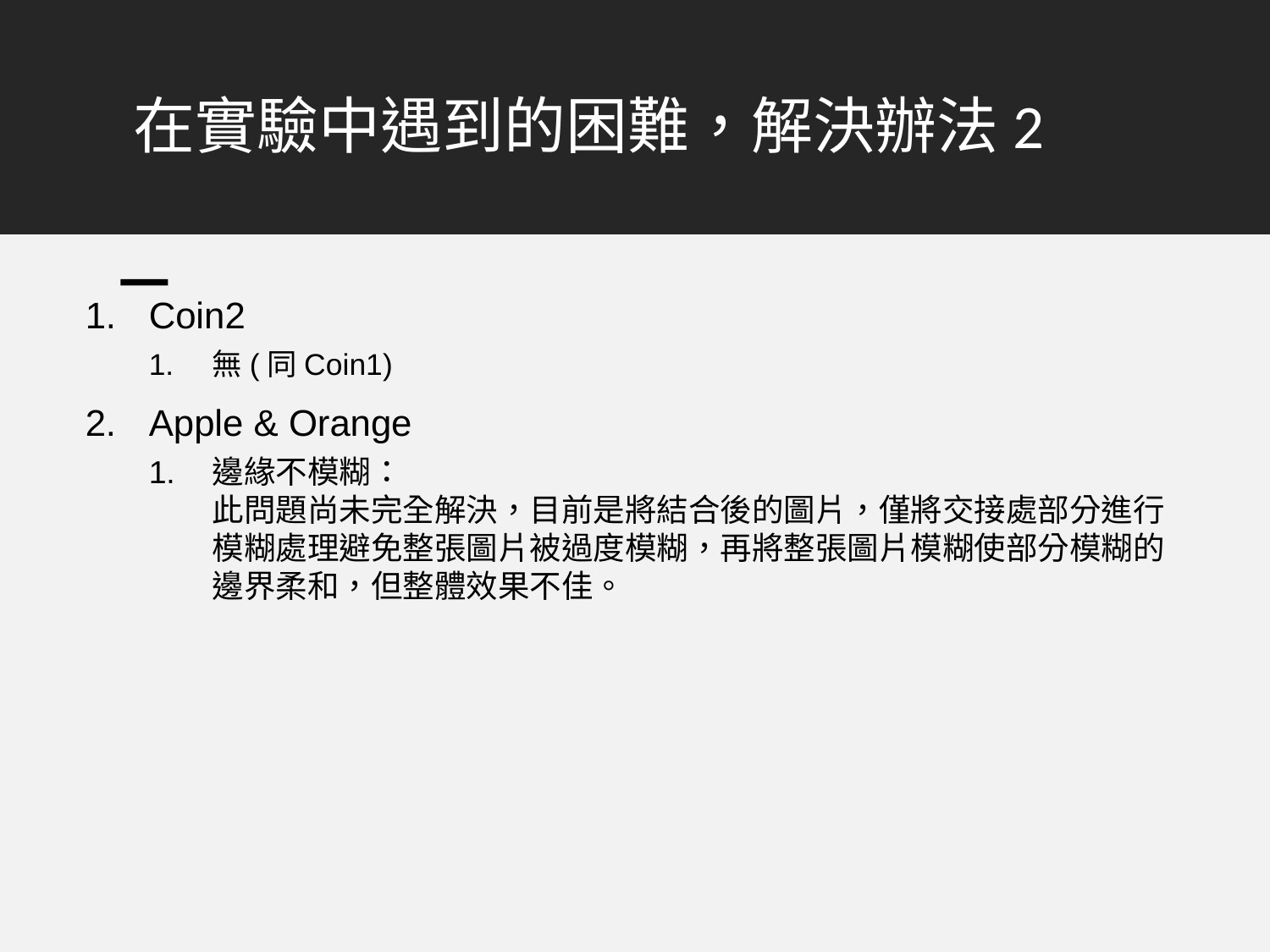

# 在實驗中遇到的困難，解決辦法2

Coin2
無(同Coin1)
Apple & Orange
邊緣不模糊：
此問題尚未完全解決，目前是將結合後的圖片，僅將交接處部分進行模糊處理避免整張圖片被過度模糊，再將整張圖片模糊使部分模糊的邊界柔和，但整體效果不佳。